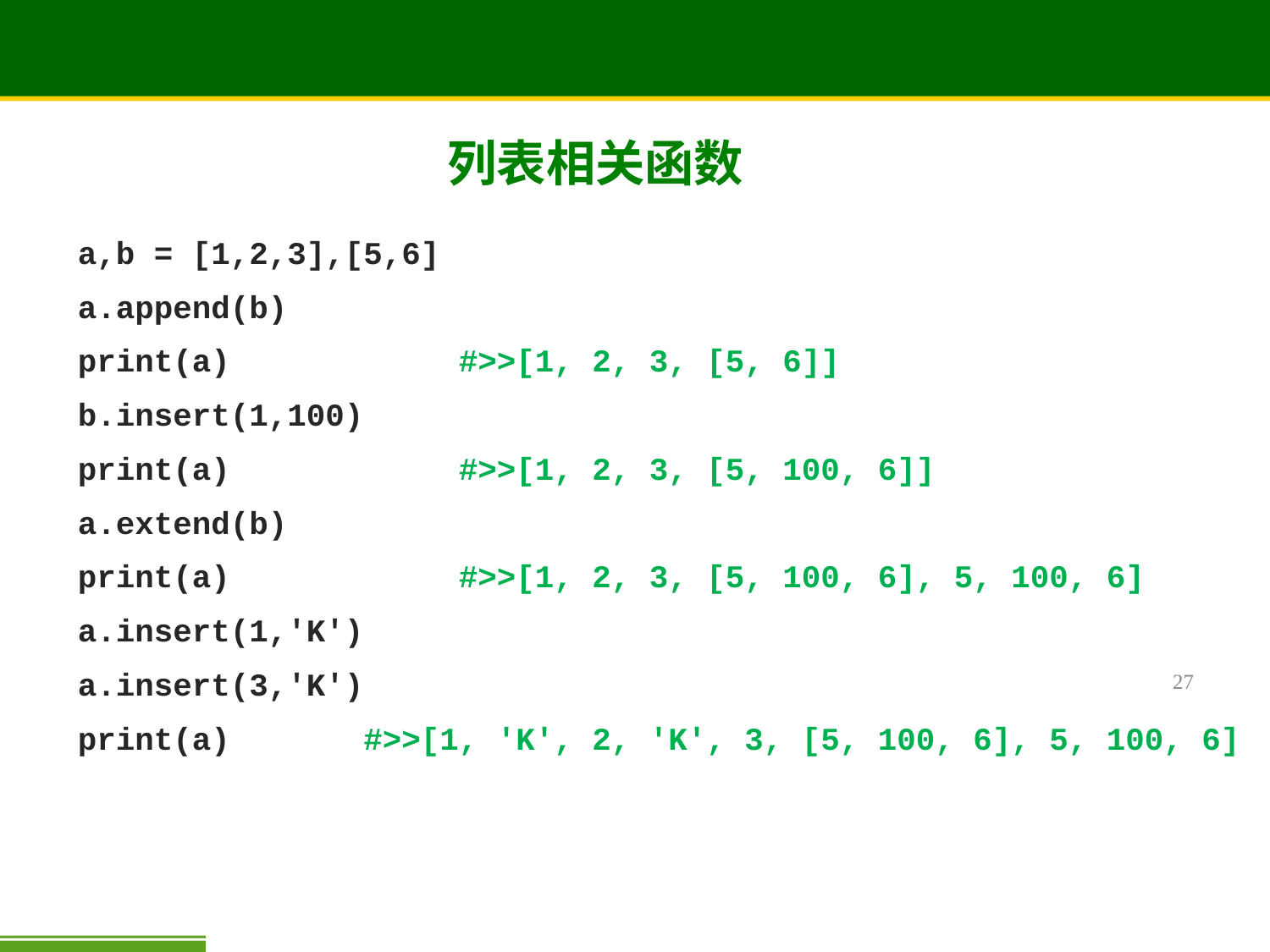

# 列表相关函数
a,b = [1,2,3],[5,6]
a.append(b)
print(a)            #>>[1, 2, 3, [5, 6]]
b.insert(1,100)
print(a)            #>>[1, 2, 3, [5, 100, 6]]
a.extend(b)
print(a)            #>>[1, 2, 3, [5, 100, 6], 5, 100, 6]
a.insert(1,'K')
a.insert(3,'K')
print(a)       #>>[1, 'K', 2, 'K', 3, [5, 100, 6], 5, 100, 6]
27